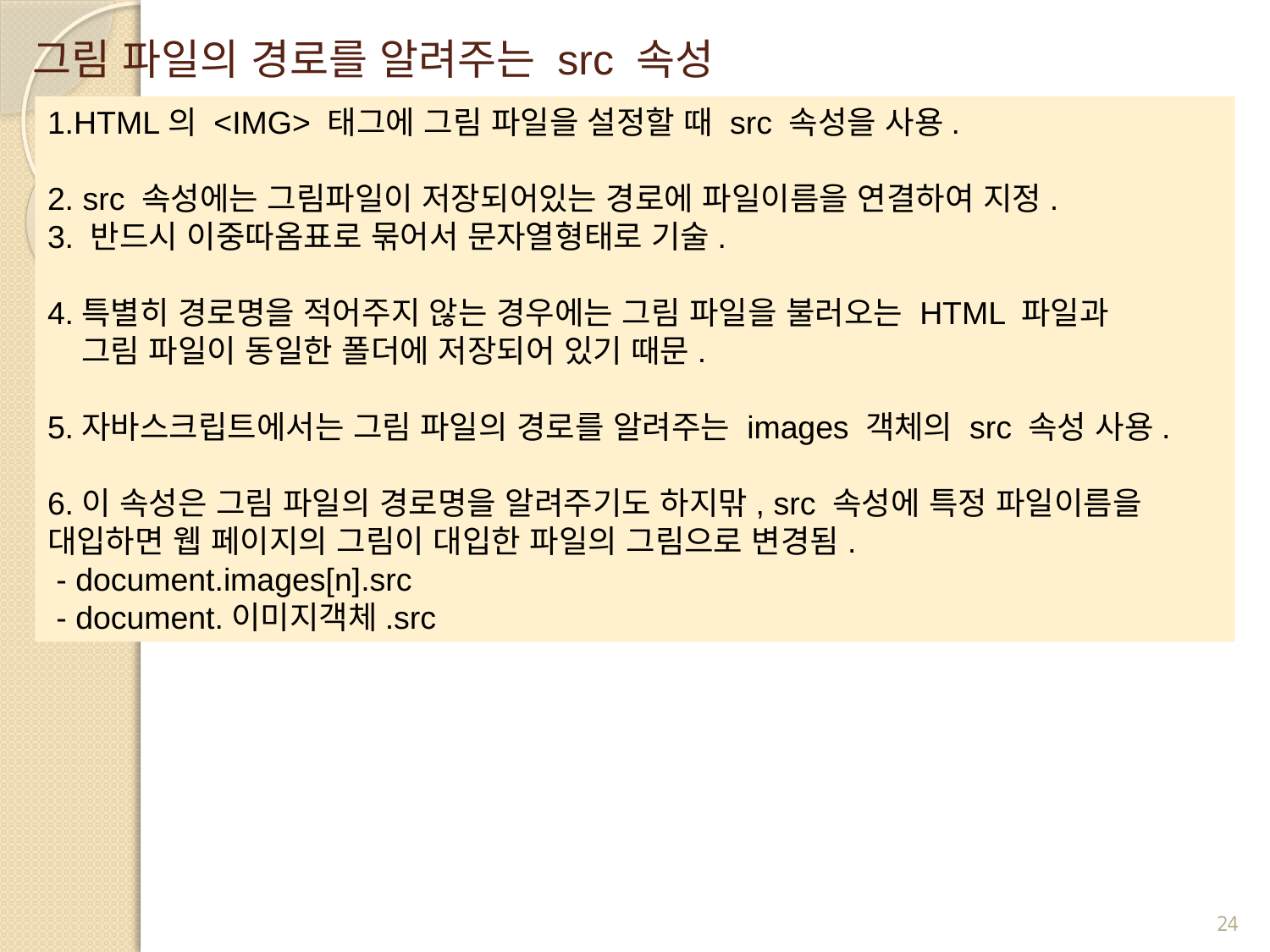

# 그림 파일의 경로를 알려주는 src 속성
1.HTML의 <IMG> 태그에 그림 파일을 설정할 때 src 속성을 사용.

2. src 속성에는 그림파일이 저장되어있는 경로에 파일이름을 연결하여 지정.
3. 반드시 이중따옴표로 묶어서 문자열형태로 기술.

4.특별히 경로명을 적어주지 않는 경우에는 그림 파일을 불러오는 HTML 파일과
   그림 파일이 동일한 폴더에 저장되어 있기 때문.

5.자바스크립트에서는 그림 파일의 경로를 알려주는 images 객체의 src 속성 사용.

6.이 속성은 그림 파일의 경로명을 알려주기도 하지맊, src 속성에 특정 파일이름을 대입하면 웹 페이지의 그림이 대입한 파일의 그림으로 변경됨.
 - document.images[n].src
 - document.이미지객체.src
24